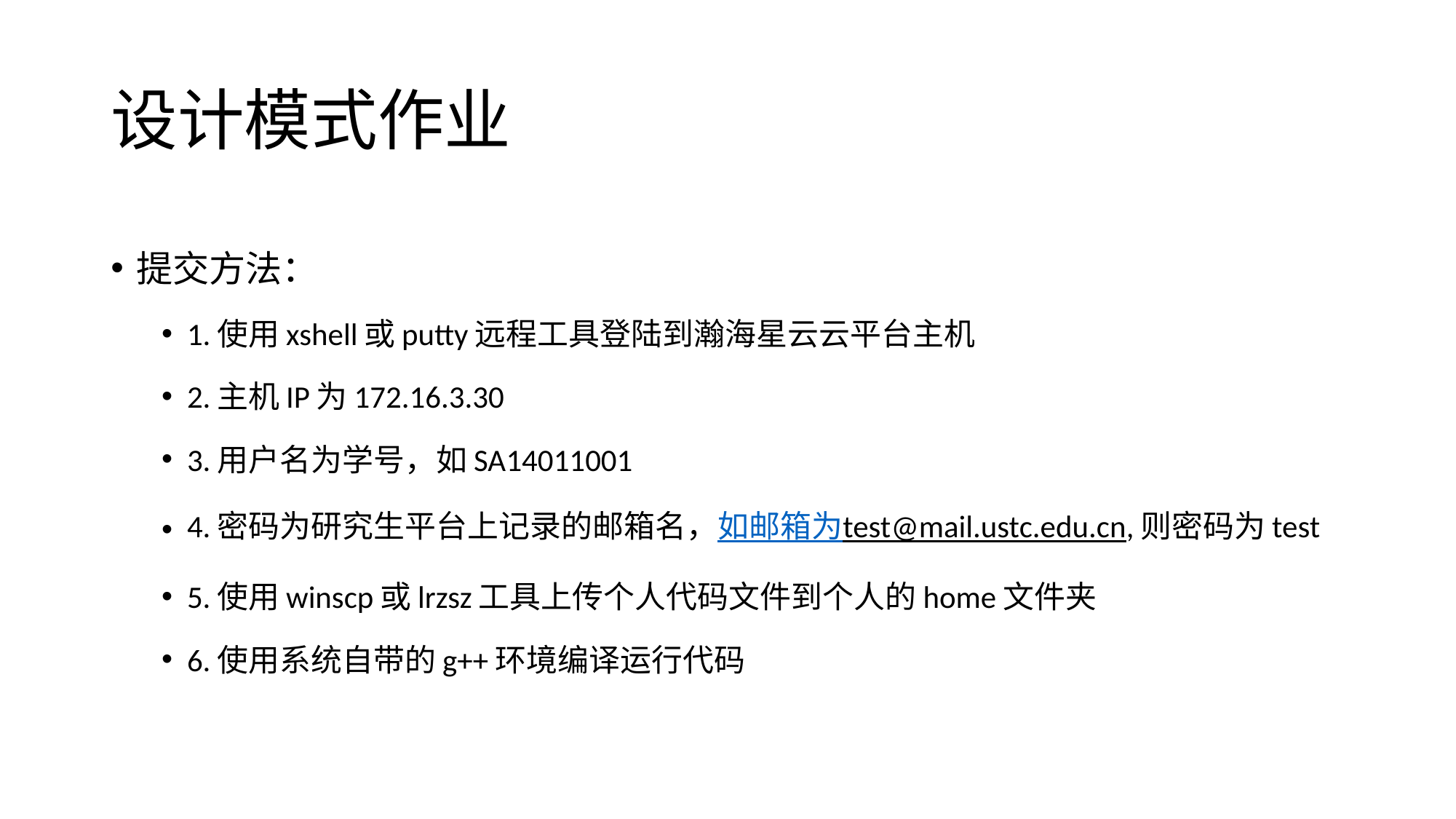

# 设计模式作业
提交方法：
1.使用xshell或putty远程工具登陆到瀚海星云云平台主机
2.主机IP为172.16.3.30
3.用户名为学号，如SA14011001
4.密码为研究生平台上记录的邮箱名，如邮箱为test@mail.ustc.edu.cn,则密码为test
5.使用winscp或lrzsz工具上传个人代码文件到个人的home文件夹
6.使用系统自带的g++环境编译运行代码